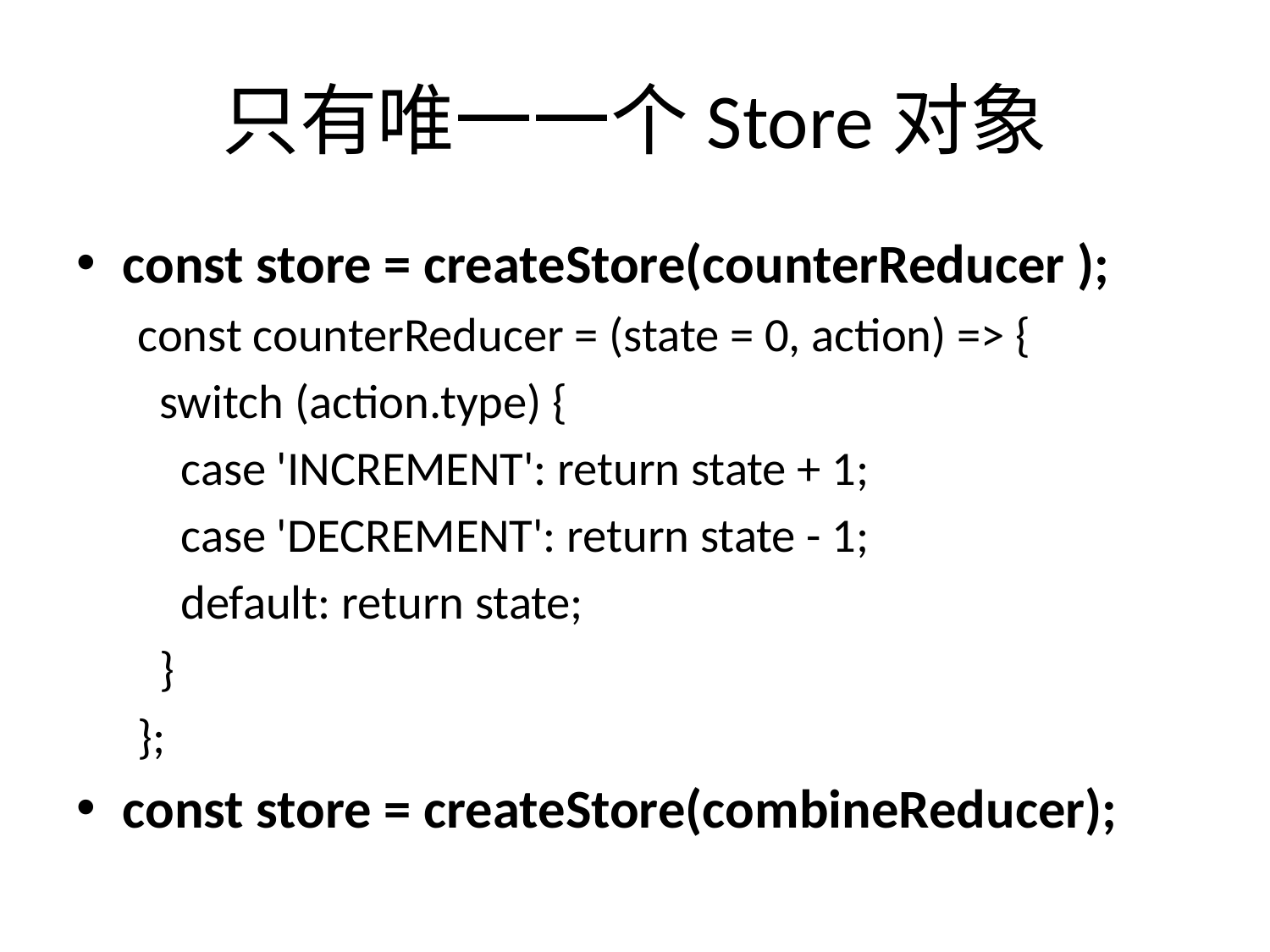

# 只有唯一一个Store对象
const store = createStore(counterReducer );
const counterReducer = (state = 0, action) => {
  switch (action.type) {
    case 'INCREMENT': return state + 1;
    case 'DECREMENT': return state - 1;
    default: return state;
  }
};
const store = createStore(combineReducer);